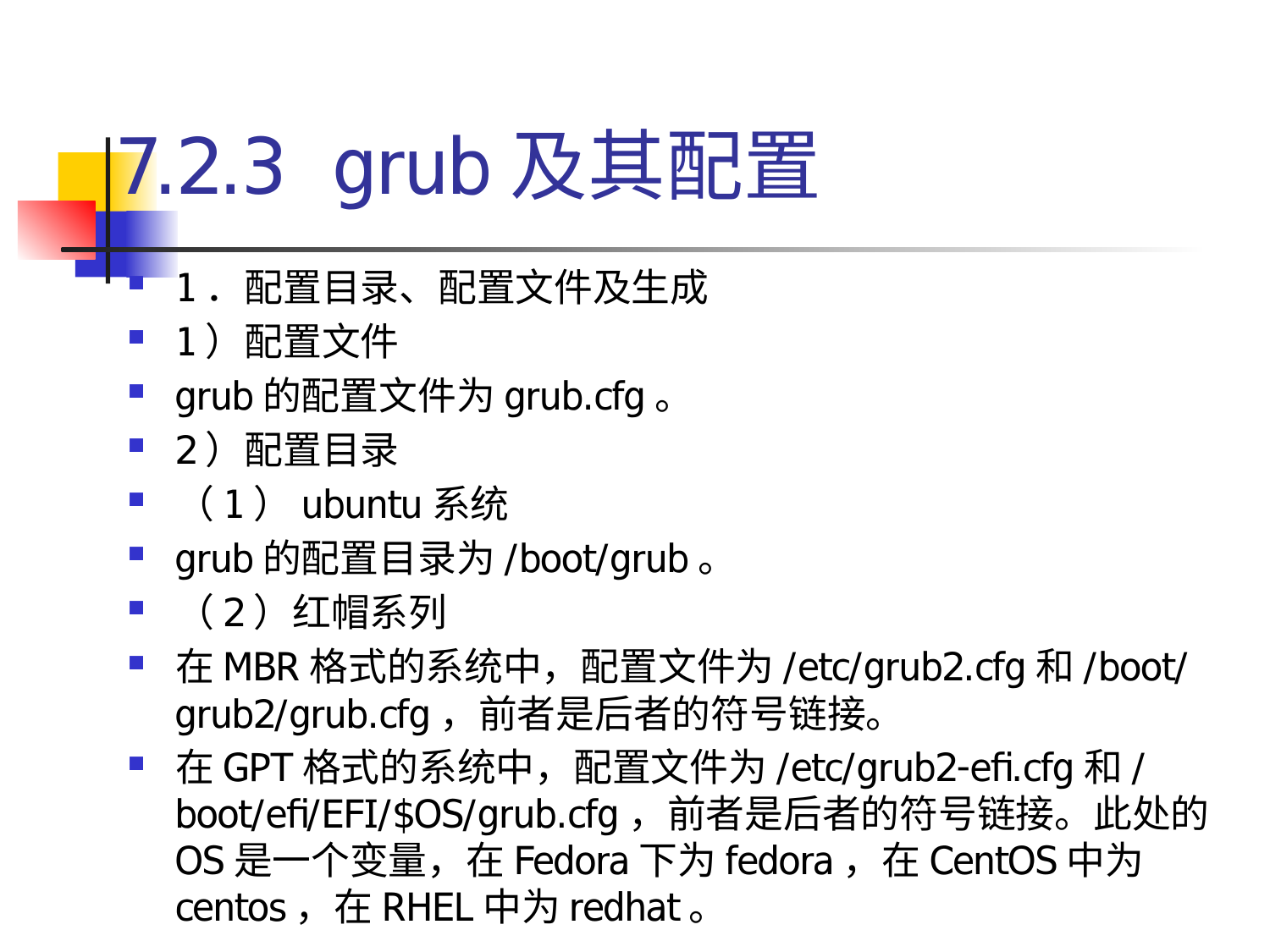

# 7.2.3  grub及其配置
1．配置目录、配置文件及生成
1）配置文件
grub的配置文件为grub.cfg。
2）配置目录
（1）ubuntu系统
grub的配置目录为/boot/grub。
（2）红帽系列
在MBR格式的系统中，配置文件为/etc/grub2.cfg和/boot/grub2/grub.cfg，前者是后者的符号链接。
在GPT格式的系统中，配置文件为/etc/grub2-efi.cfg和/boot/efi/EFI/$OS/grub.cfg，前者是后者的符号链接。此处的OS是一个变量，在Fedora下为fedora，在CentOS中为centos，在RHEL中为redhat。